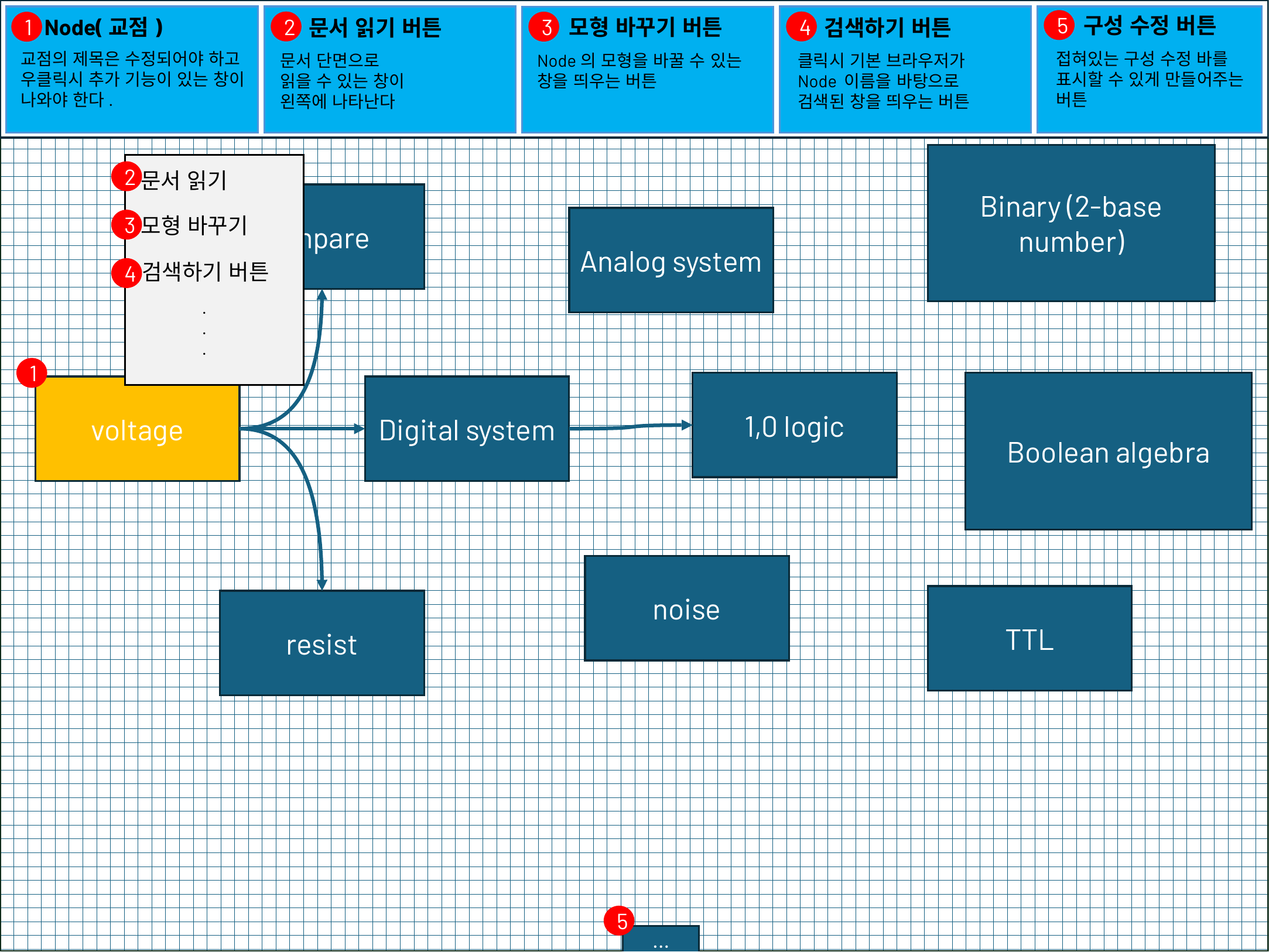

구성 수정 버튼
Node(교점)
모형 바꾸기 버튼
문서 읽기 버튼
검색하기 버튼
5
2
4
3
1
Node(교점)

1
교점의 제목은 수정되어야 하고
우클릭시 추가 기능이 있는 창이
나와야 한다.
접혀있는 구성 수정 바를
표시할 수 있게 만들어주는
버튼
문서 단면으로
읽을 수 있는 창이
왼쪽에 나타난다
클릭시 기본 브라우저가
Node 이름을 바탕으로
검색된 창을 띄우는 버튼
Node의 모형을 바꿀 수 있는
창을 띄우는 버튼
여기서 Node의 제목은
수정이 가능해야 하고 우클릭시
다음의 추가 기능이 있다.

Binary (2-base number)

2
문서 읽기
ampare
모형 바꾸기
Analog system
3
검색하기 버튼
4
...
1
1,0 logic
Boolean algebra
voltage
Digital system
noise
TTL
resist
5
…